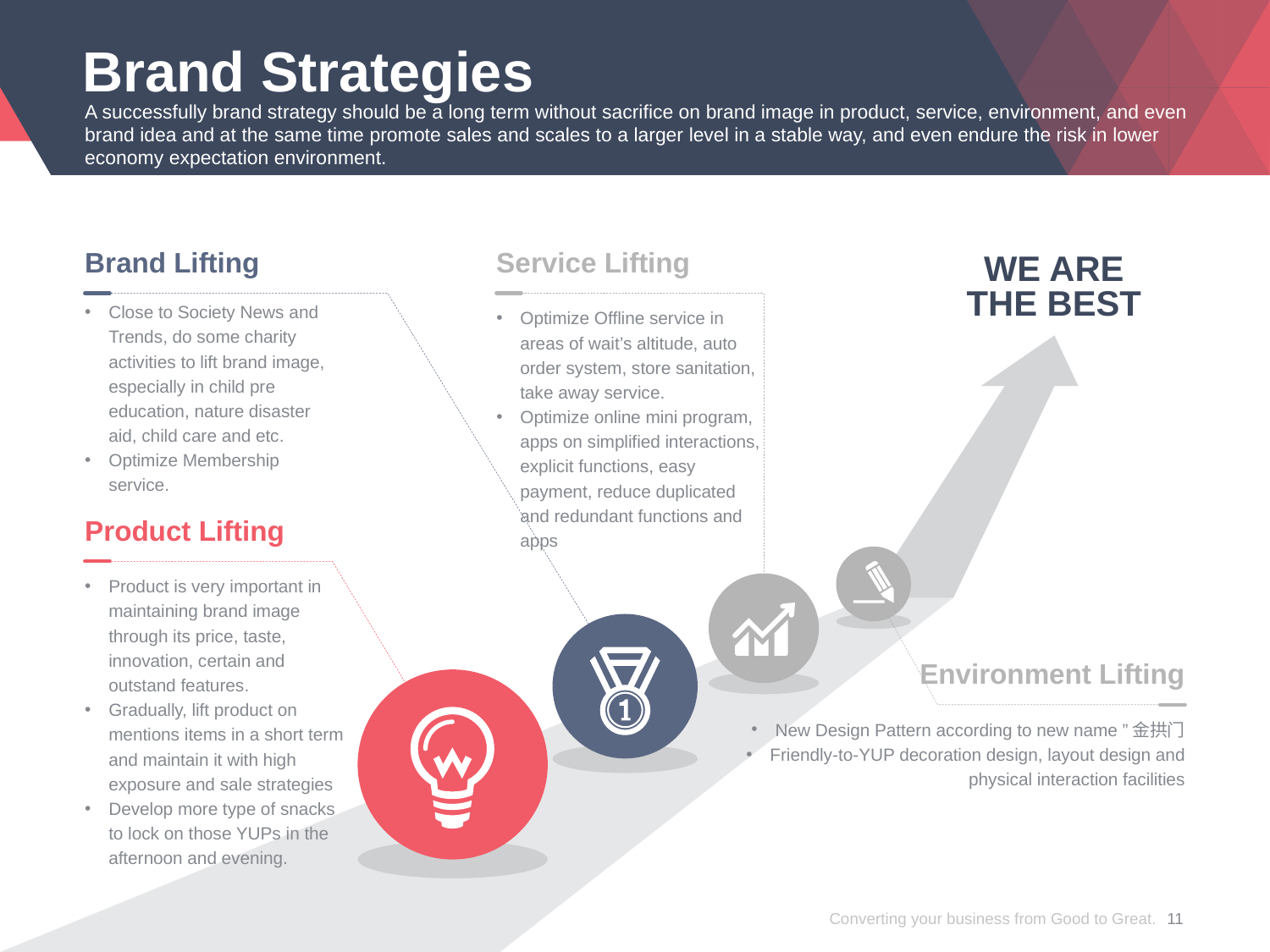

# Brand Strategies
A successfully brand strategy should be a long term without sacrifice on brand image in product, service, environment, and even brand idea and at the same time promote sales and scales to a larger level in a stable way, and even endure the risk in lower economy expectation environment.
Brand Lifting
Service Lifting
WE ARE
THE BEST

Close to Society News and Trends, do some charity activities to lift brand image, especially in child pre education, nature disaster aid, child care and etc.
Optimize Membership service.

Optimize Offline service in areas of wait’s altitude, auto order system, store sanitation, take away service.
Optimize online mini program, apps on simplified interactions, explicit functions, easy payment, reduce duplicated and redundant functions and apps

Product Lifting

Product is very important in maintaining brand image through its price, taste, innovation, certain and outstand features.
Gradually, lift product on mentions items in a short term and maintain it with high  exposure and sale strategies
Develop more type of snacks to lock on those YUPs in the afternoon and evening.

Environment Lifting

New Design Pattern according to new name ”金拱门
Friendly-to-YUP decoration design, layout design and physical interaction facilities

Converting your business from Good to Great.
11